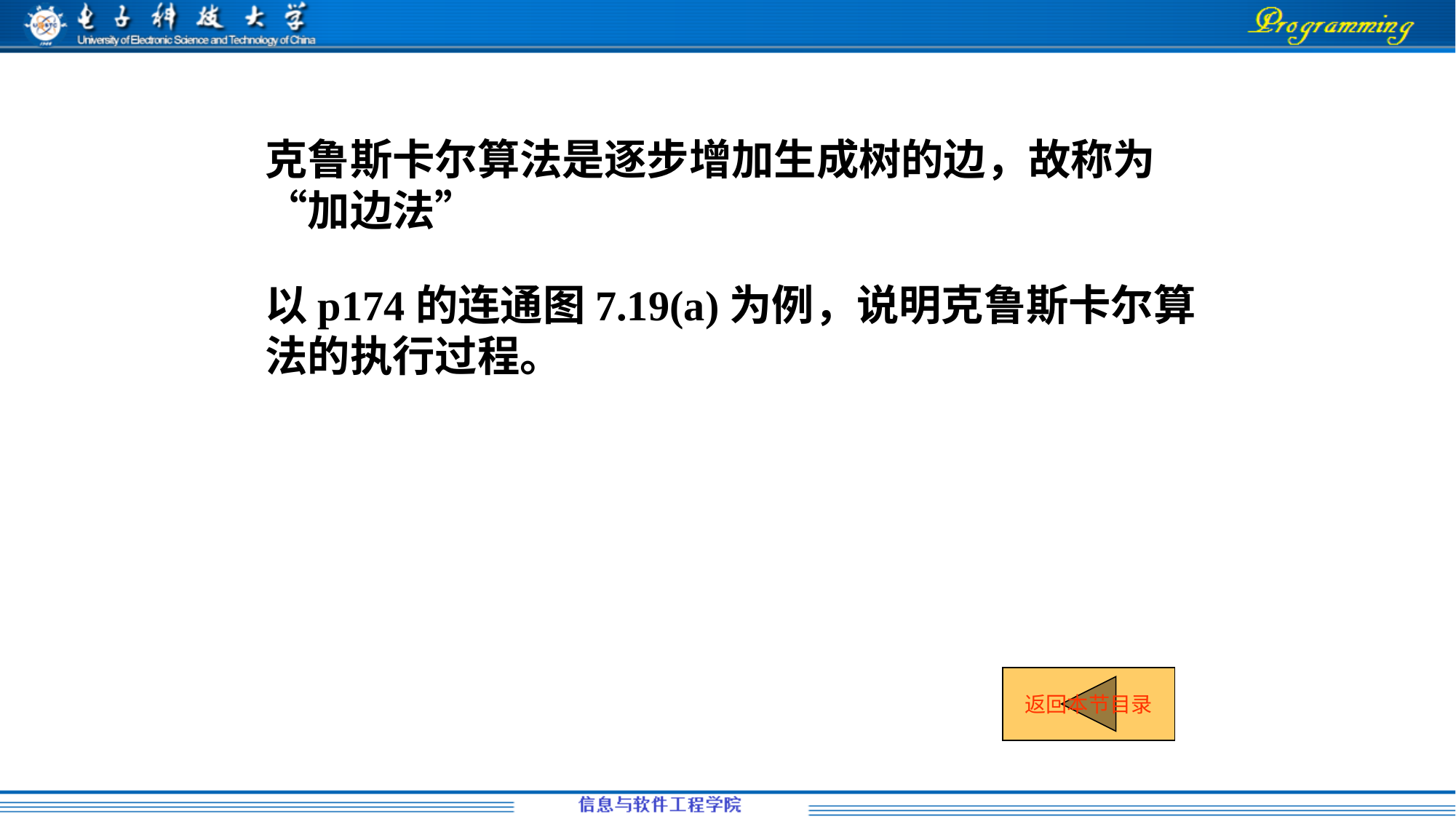

克鲁斯卡尔算法是逐步增加生成树的边，故称为“加边法”
以p174的连通图7.19(a)为例，说明克鲁斯卡尔算法的执行过程。
返回本节目录